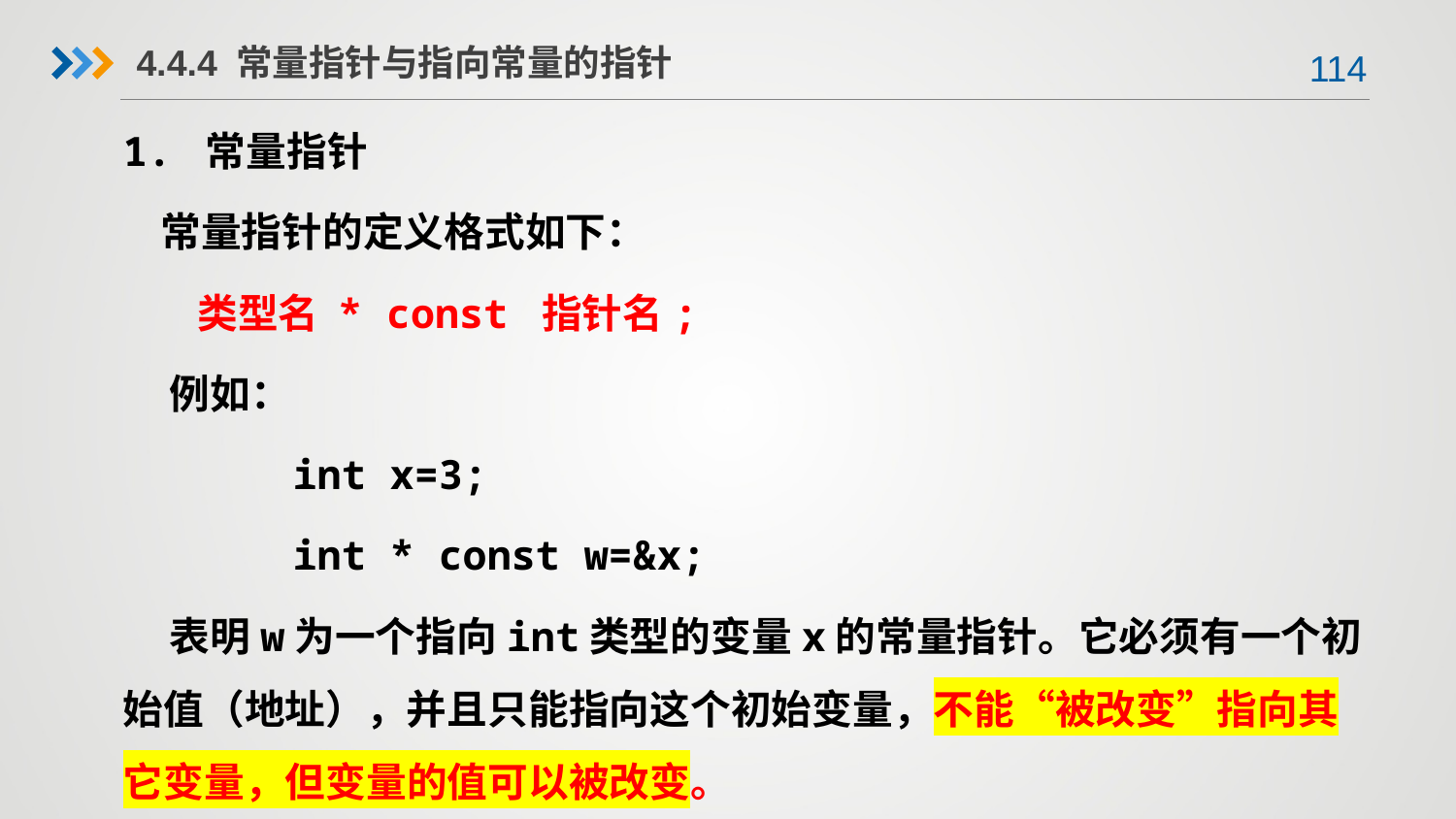

4.4.4 常量指针与指向常量的指针
1. 常量指针
   常量指针的定义格式如下：
       类型名 * const 指针名;
    例如：
       int x=3;
       int * const w=&x;
    表明w为一个指向int类型的变量x的常量指针。它必须有一个初始值（地址），并且只能指向这个初始变量，不能“被改变”指向其它变量，但变量的值可以被改变。